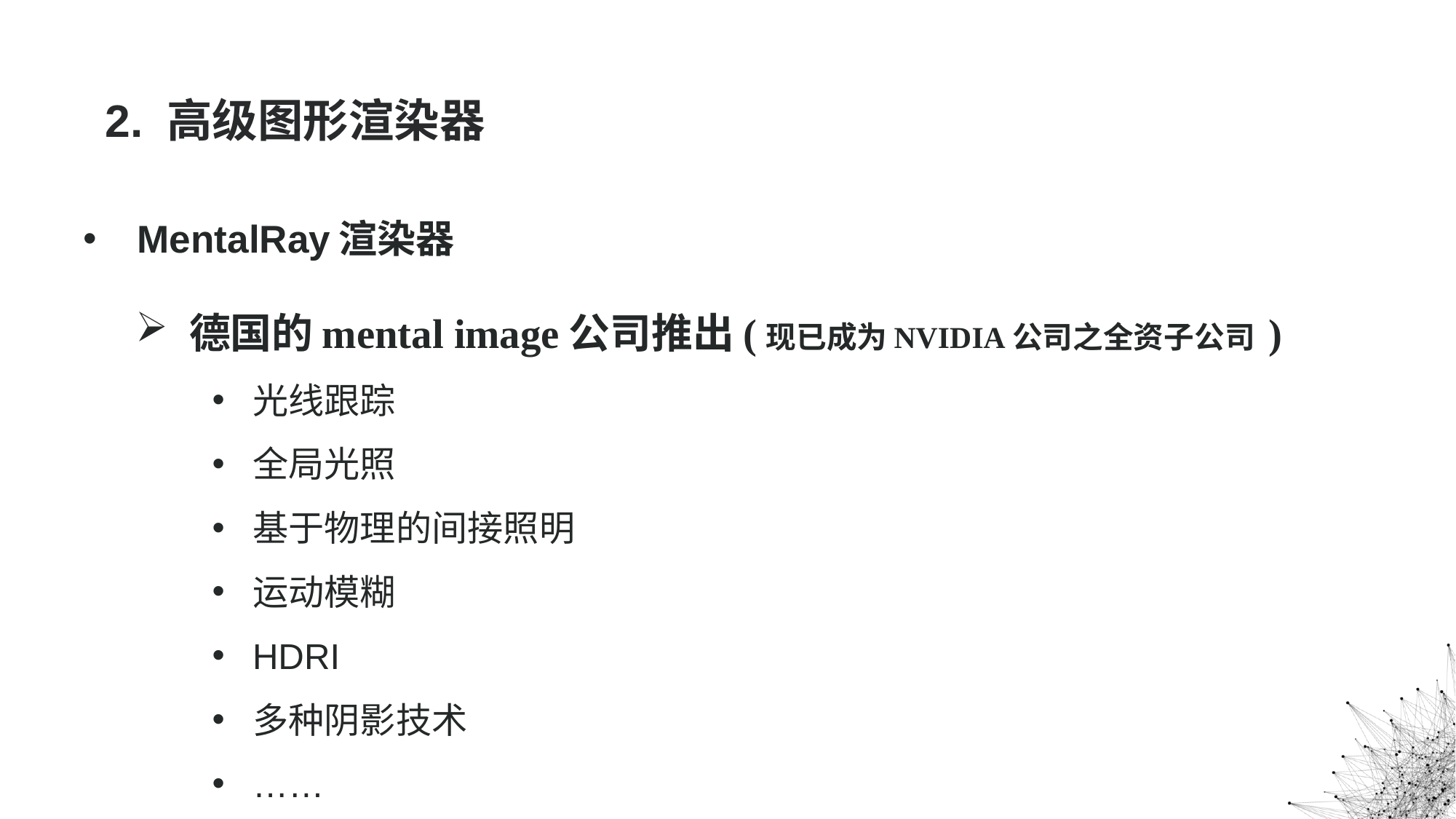

# 2. 高级图形渲染器
MentalRay渲染器
德国的mental image公司推出(现已成为NVIDIA公司之全资子公司 )
光线跟踪
全局光照
基于物理的间接照明
运动模糊
HDRI
多种阴影技术
……